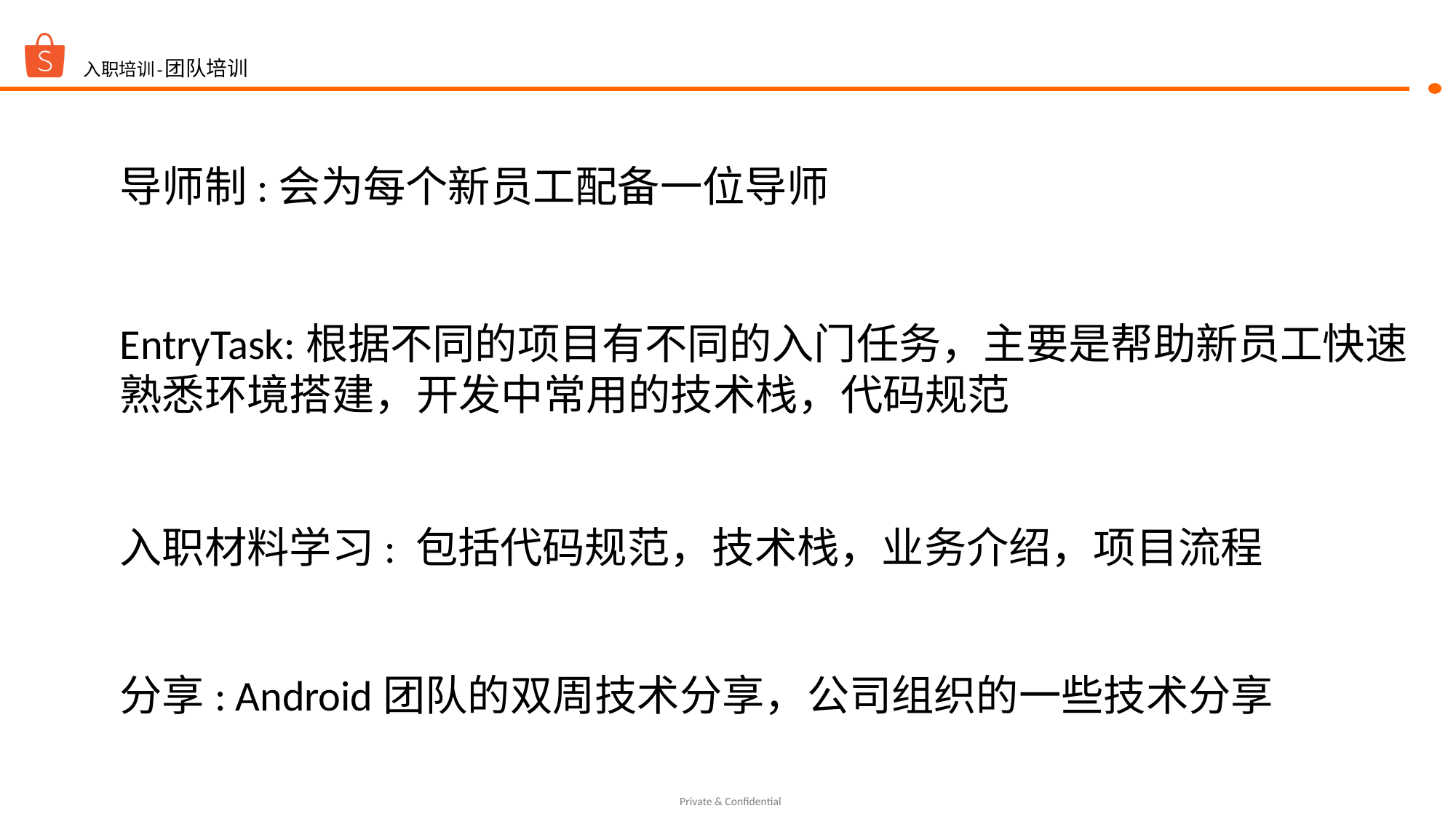

# 入职培训-团队培训
导师制:会为每个新员工配备一位导师
EntryTask:根据不同的项目有不同的入门任务，主要是帮助新员工快速熟悉环境搭建，开发中常用的技术栈，代码规范
入职材料学习: 包括代码规范，技术栈，业务介绍，项目流程
分享: Android团队的双周技术分享，公司组织的一些技术分享